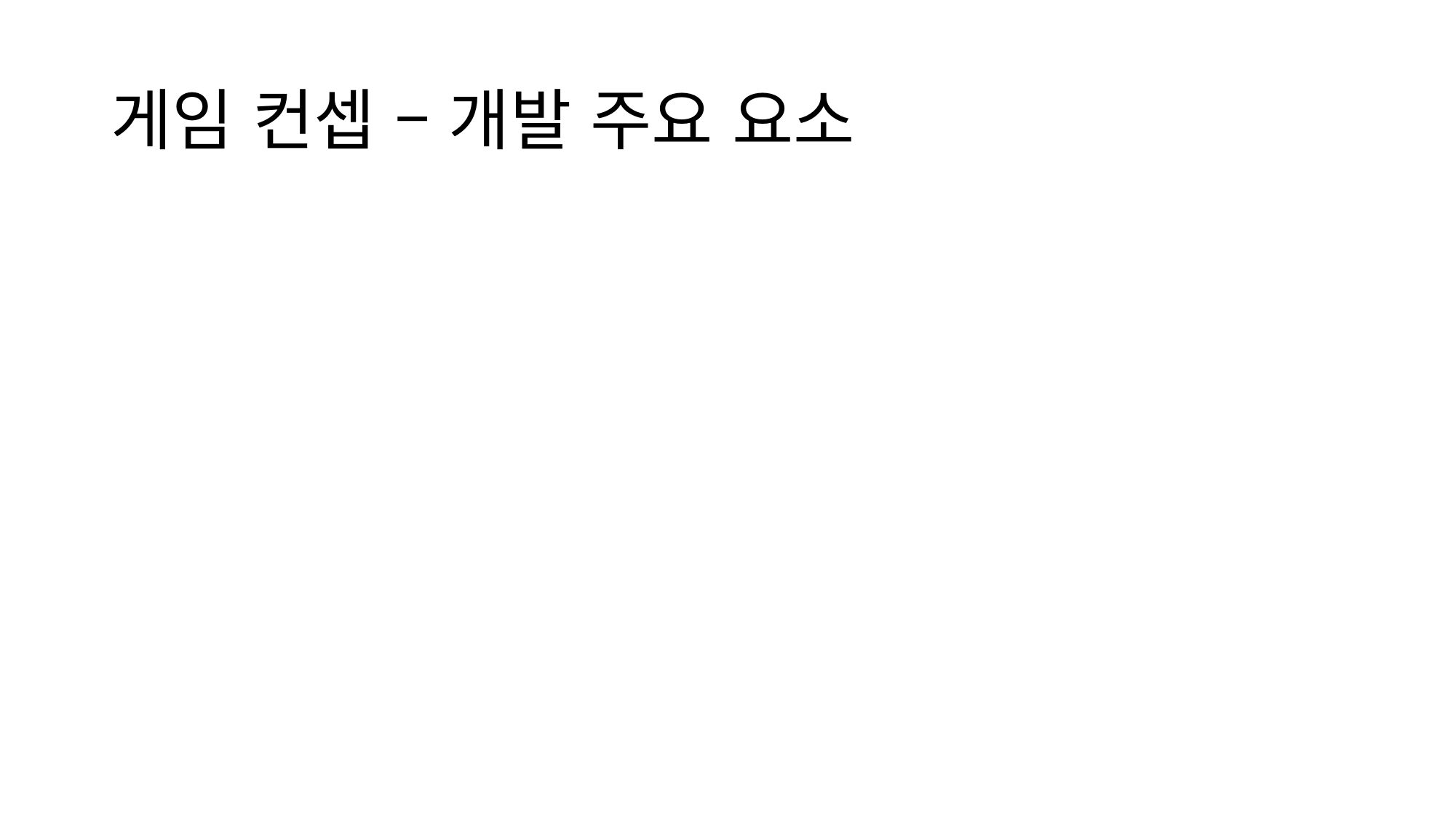

# 게임 컨셉 – 개발 주요 요소